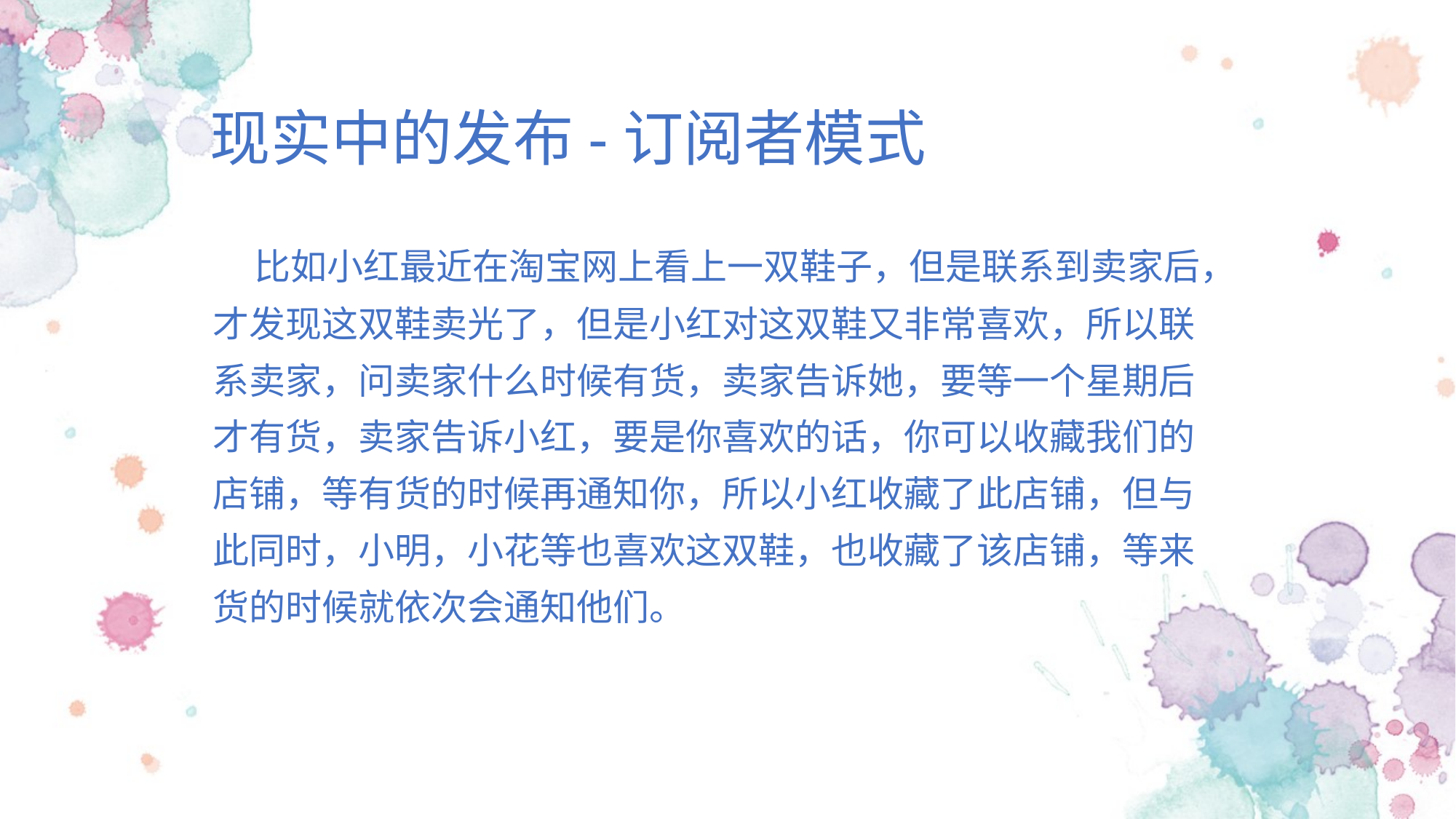

现实中的发布-订阅者模式
    比如小红最近在淘宝网上看上一双鞋子，但是联系到卖家后，才发现这双鞋卖光了，但是小红对这双鞋又非常喜欢，所以联系卖家，问卖家什么时候有货，卖家告诉她，要等一个星期后才有货，卖家告诉小红，要是你喜欢的话，你可以收藏我们的店铺，等有货的时候再通知你，所以小红收藏了此店铺，但与此同时，小明，小花等也喜欢这双鞋，也收藏了该店铺，等来货的时候就依次会通知他们。